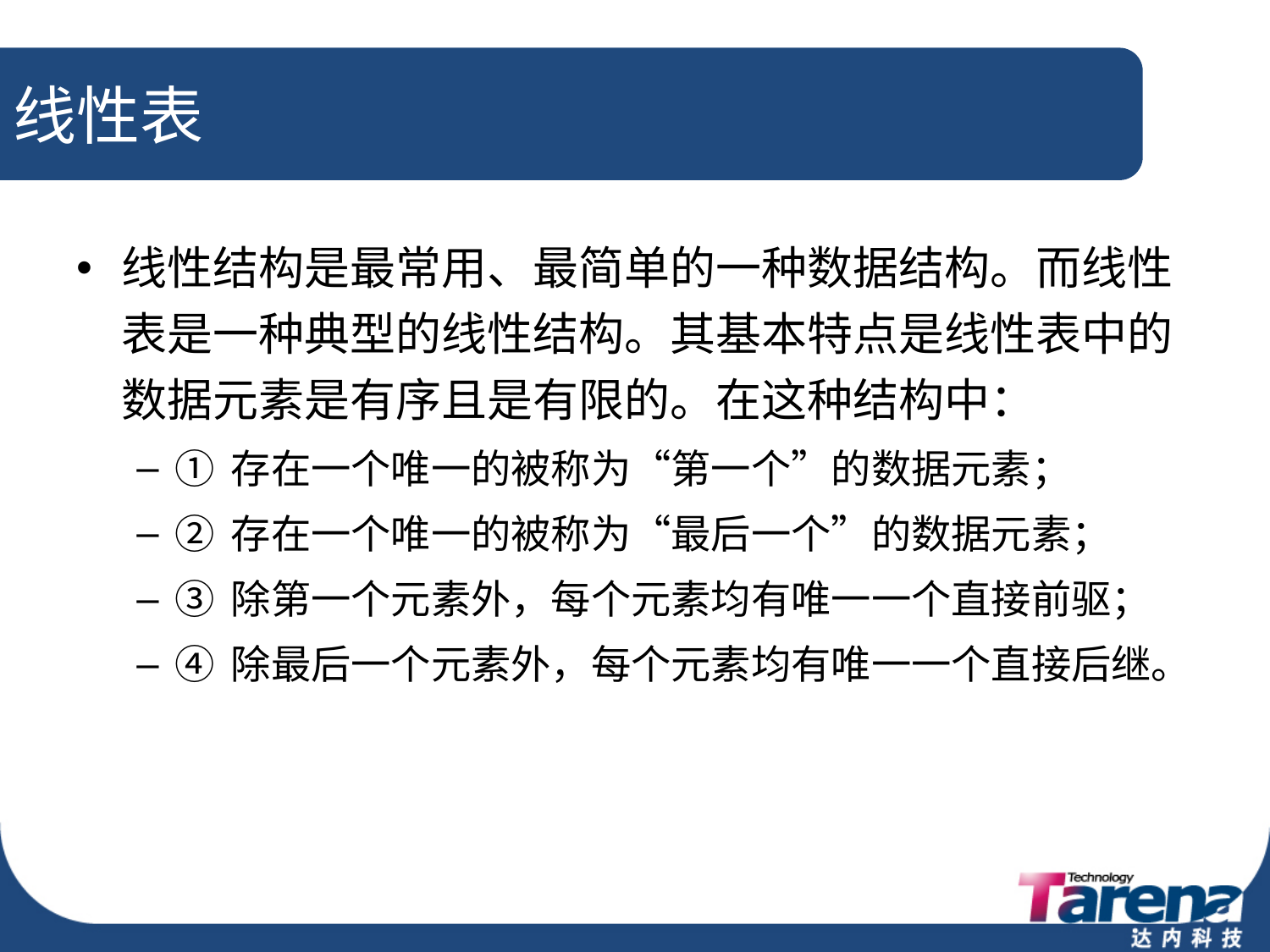

# 线性表
线性结构是最常用、最简单的一种数据结构。而线性表是一种典型的线性结构。其基本特点是线性表中的数据元素是有序且是有限的。在这种结构中：
① 存在一个唯一的被称为“第一个”的数据元素；
② 存在一个唯一的被称为“最后一个”的数据元素；
③ 除第一个元素外，每个元素均有唯一一个直接前驱；
④ 除最后一个元素外，每个元素均有唯一一个直接后继。